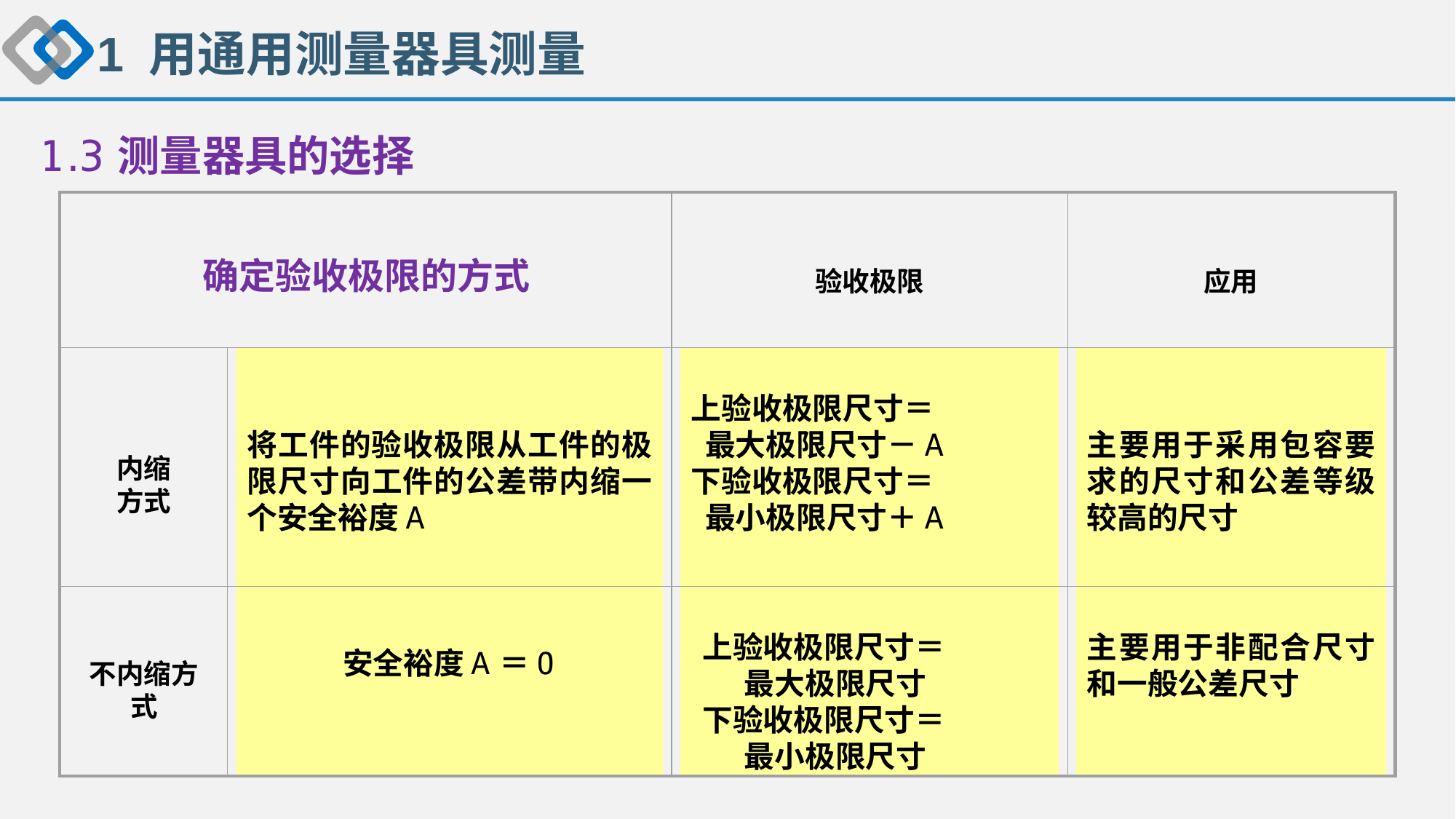

1 用通用测量器具测量
1.3测量器具的选择

确定验收极限的方式

验收极限

应用

内缩
方式

将工件的验收极限从工件的极限尺寸向工件的公差带内缩一个安全裕度A

上验收极限尺寸＝
 最大极限尺寸－A
下验收极限尺寸＝
 最小极限尺寸＋A

主要用于采用包容要求的尺寸和公差等级较高的尺寸

不内缩方式

安全裕度A＝0

上验收极限尺寸＝
     最大极限尺寸
下验收极限尺寸＝
     最小极限尺寸

主要用于非配合尺寸和一般公差尺寸